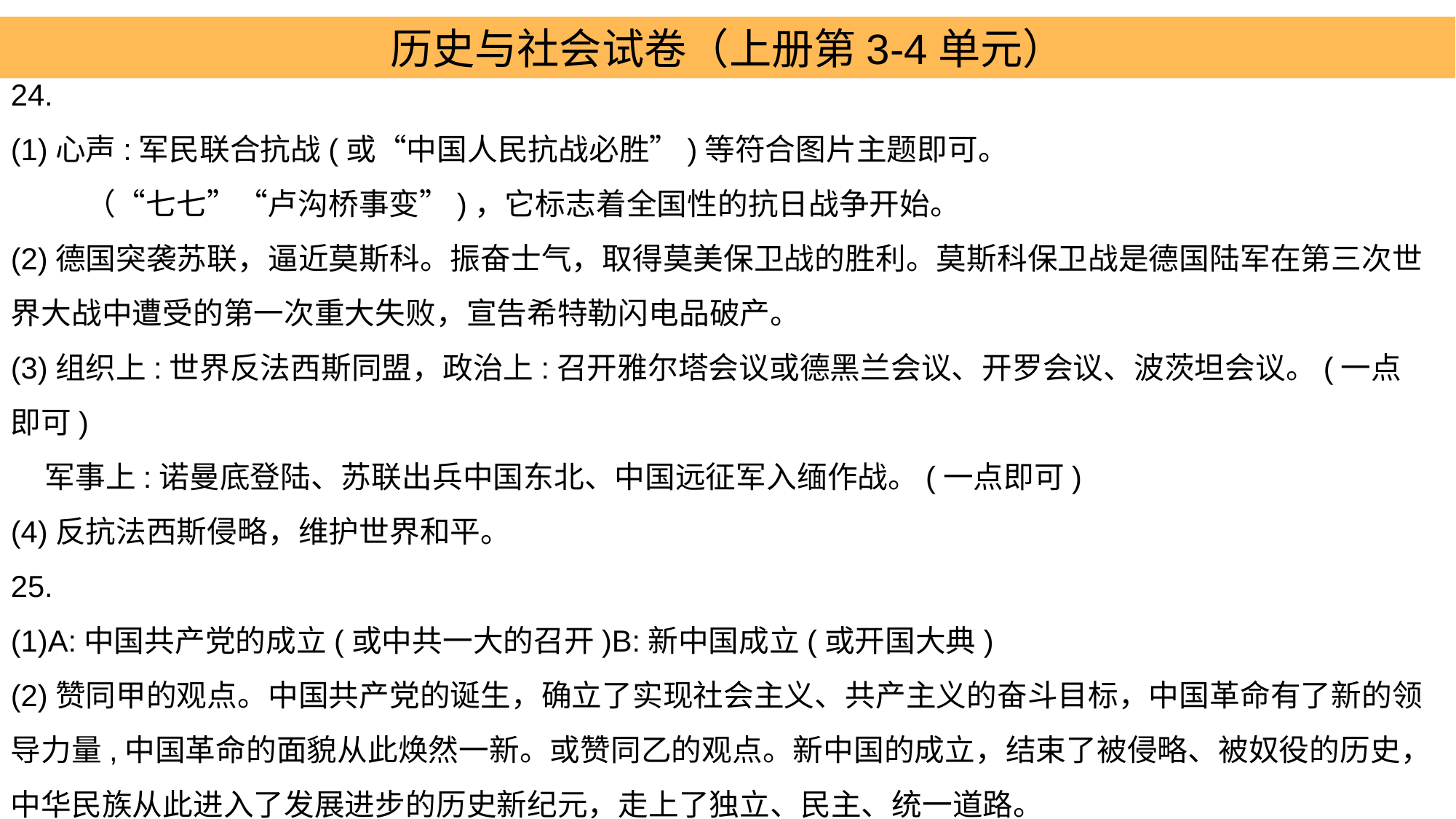

历史与社会试卷（上册第3-4单元）
24.
(1)心声:军民联合抗战(或“中国人民抗战必胜”)等符合图片主题即可。
          （“七七”“卢沟桥事变”)，它标志着全国性的抗日战争开始。
(2)德国突袭苏联，逼近莫斯科。振奋士气，取得莫美保卫战的胜利。莫斯科保卫战是德国陆军在第三次世界大战中遭受的第一次重大失败，宣告希特勒闪电品破产。
(3)组织上:世界反法西斯同盟，政治上:召开雅尔塔会议或德黑兰会议、开罗会议、波茨坦会议。(一点即可)
    军事上:诺曼底登陆、苏联出兵中国东北、中国远征军入缅作战。(一点即可)
(4)反抗法西斯侵略，维护世界和平。
25.
(1)A:中国共产党的成立(或中共一大的召开)B:新中国成立(或开国大典)
(2)赞同甲的观点。中国共产党的诞生，确立了实现社会主义、共产主义的奋斗目标，中国革命有了新的领导力量,中国革命的面貌从此焕然一新。或赞同乙的观点。新中国的成立，结束了被侵略、被奴役的历史，中华民族从此进入了发展进步的历史新纪元，走上了独立、民主、统一道路。
(3)坚持中国共产党的领导;以马克思列宁主义为指导思想;坚持中国特色的革命道路。(两点即可)